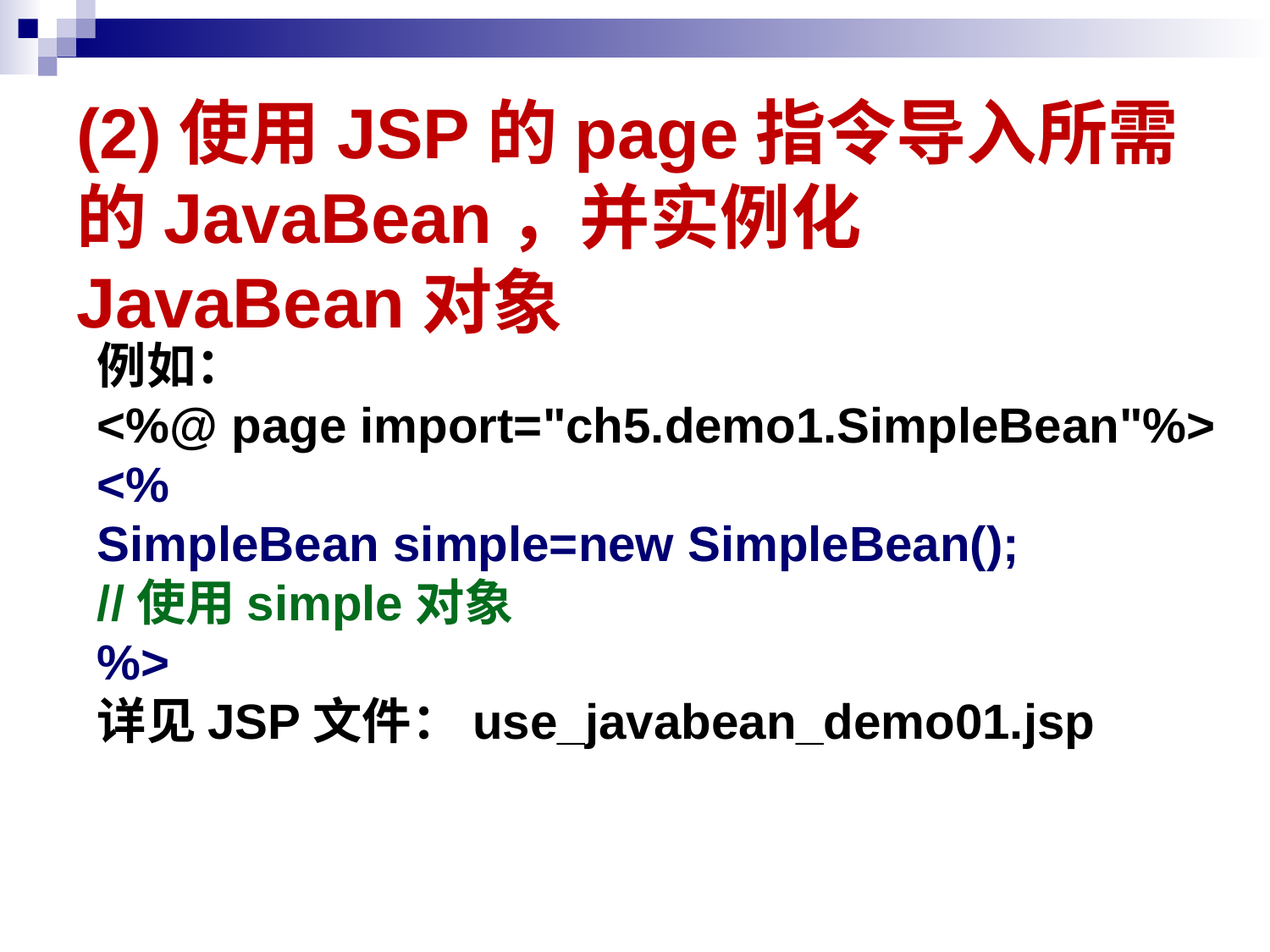

# (2)使用JSP的page指令导入所需的JavaBean，并实例化JavaBean对象
例如：
<%@ page import="ch5.demo1.SimpleBean"%>
<%
SimpleBean simple=new SimpleBean();
//使用simple对象
%>
详见JSP文件：use_javabean_demo01.jsp
9